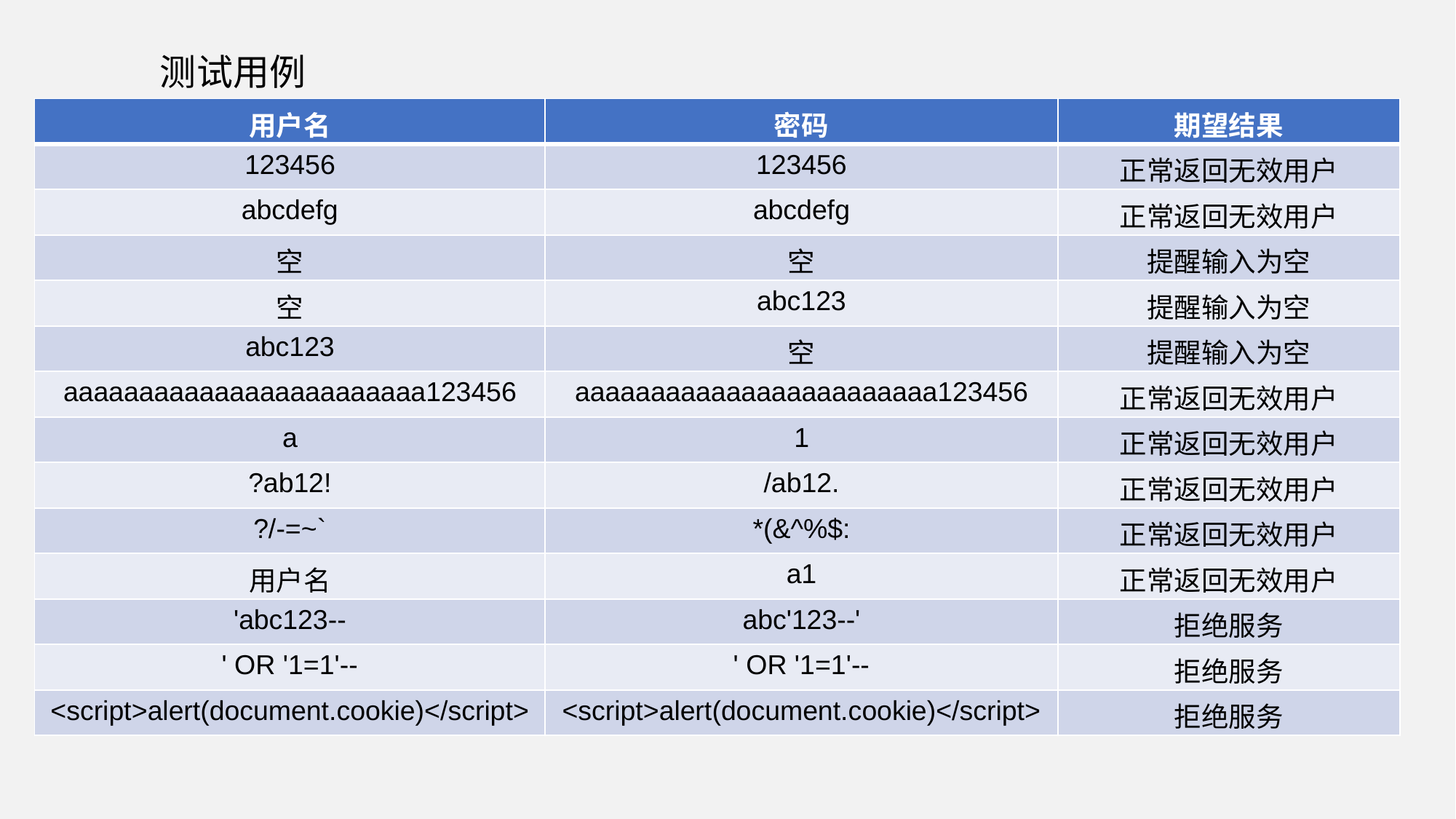

测试用例
| 用户名 | 密码 | 期望结果 |
| --- | --- | --- |
| 123456 | 123456 | 正常返回无效用户 |
| abcdefg | abcdefg | 正常返回无效用户 |
| 空 | 空 | 提醒输入为空 |
| 空 | abc123 | 提醒输入为空 |
| abc123 | 空 | 提醒输入为空 |
| aaaaaaaaaaaaaaaaaaaaaaaa123456 | aaaaaaaaaaaaaaaaaaaaaaaa123456 | 正常返回无效用户 |
| a | 1 | 正常返回无效用户 |
| ?ab12! | /ab12. | 正常返回无效用户 |
| ?/-=~` | \*(&^%$: | 正常返回无效用户 |
| 用户名 | a1 | 正常返回无效用户 |
| 'abc123-- | abc'123--' | 拒绝服务 |
| ' OR '1=1'-- | ' OR '1=1'-- | 拒绝服务 |
| <script>alert(document.cookie)</script> | <script>alert(document.cookie)</script> | 拒绝服务 |